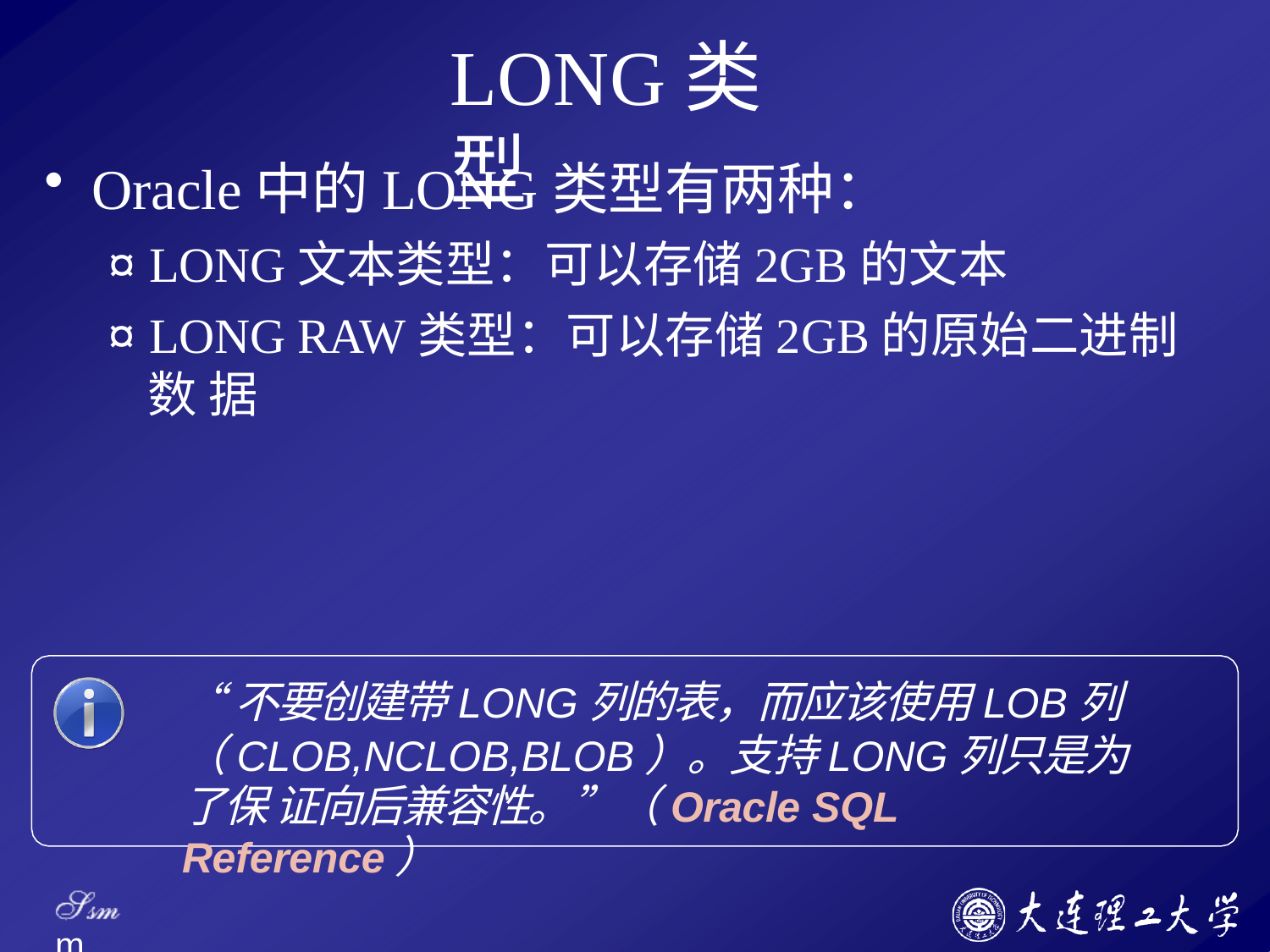

# LONG类型
Oracle中的LONG类型有两种：
¤ LONG文本类型：可以存储2GB的文本
¤ LONG RAW类型：可以存储2GB的原始二进制数 据

“不要创建带LONG列的表，而应该使用LOB列
（CLOB,NCLOB,BLOB）。支持LONG列只是为了保 证向后兼容性。”（Oracle SQL Reference）

Ssm